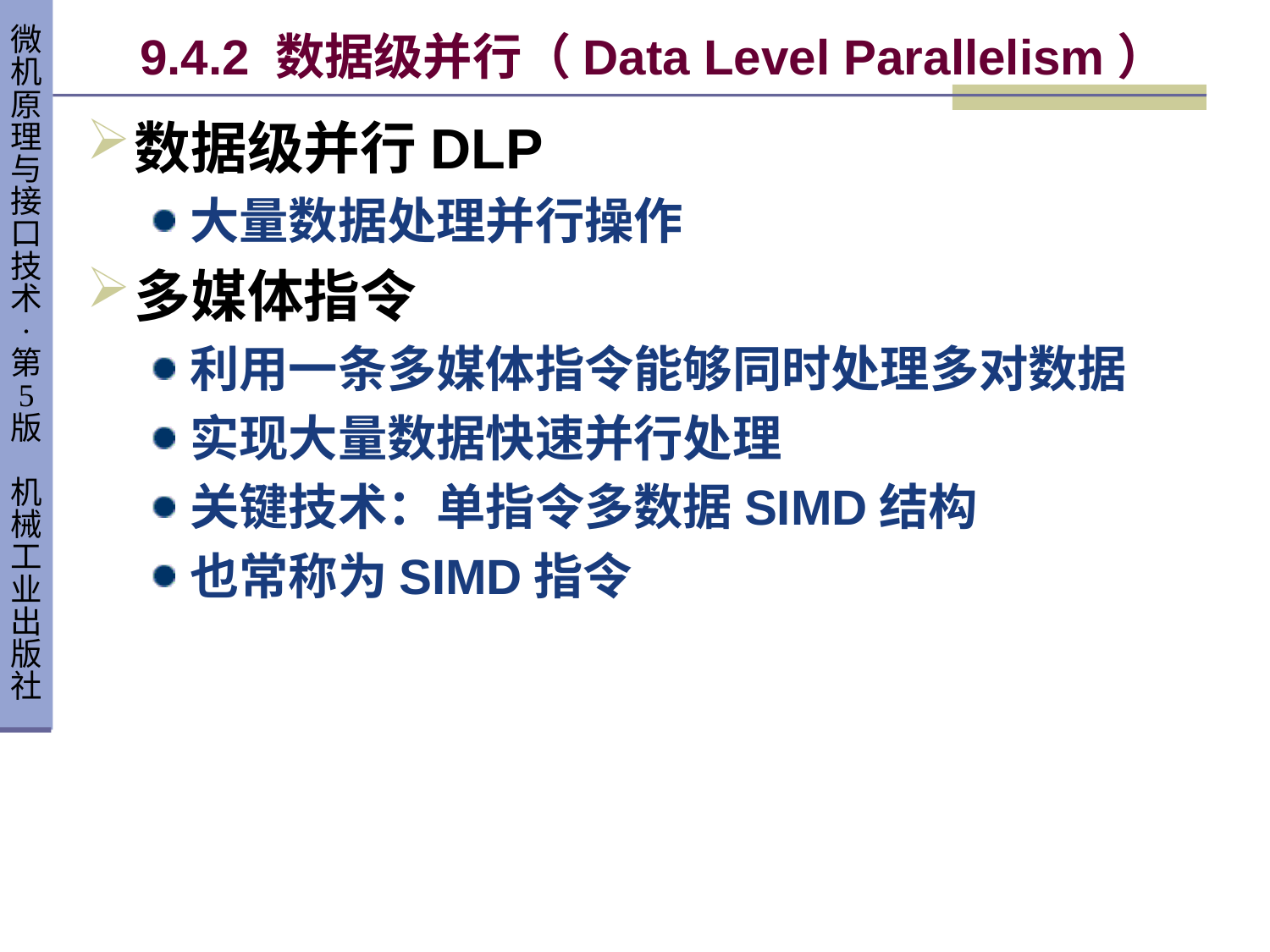

# 9.4.2 数据级并行（Data Level Parallelism）
数据级并行DLP
大量数据处理并行操作
多媒体指令
利用一条多媒体指令能够同时处理多对数据
实现大量数据快速并行处理
关键技术：单指令多数据SIMD结构
也常称为SIMD指令